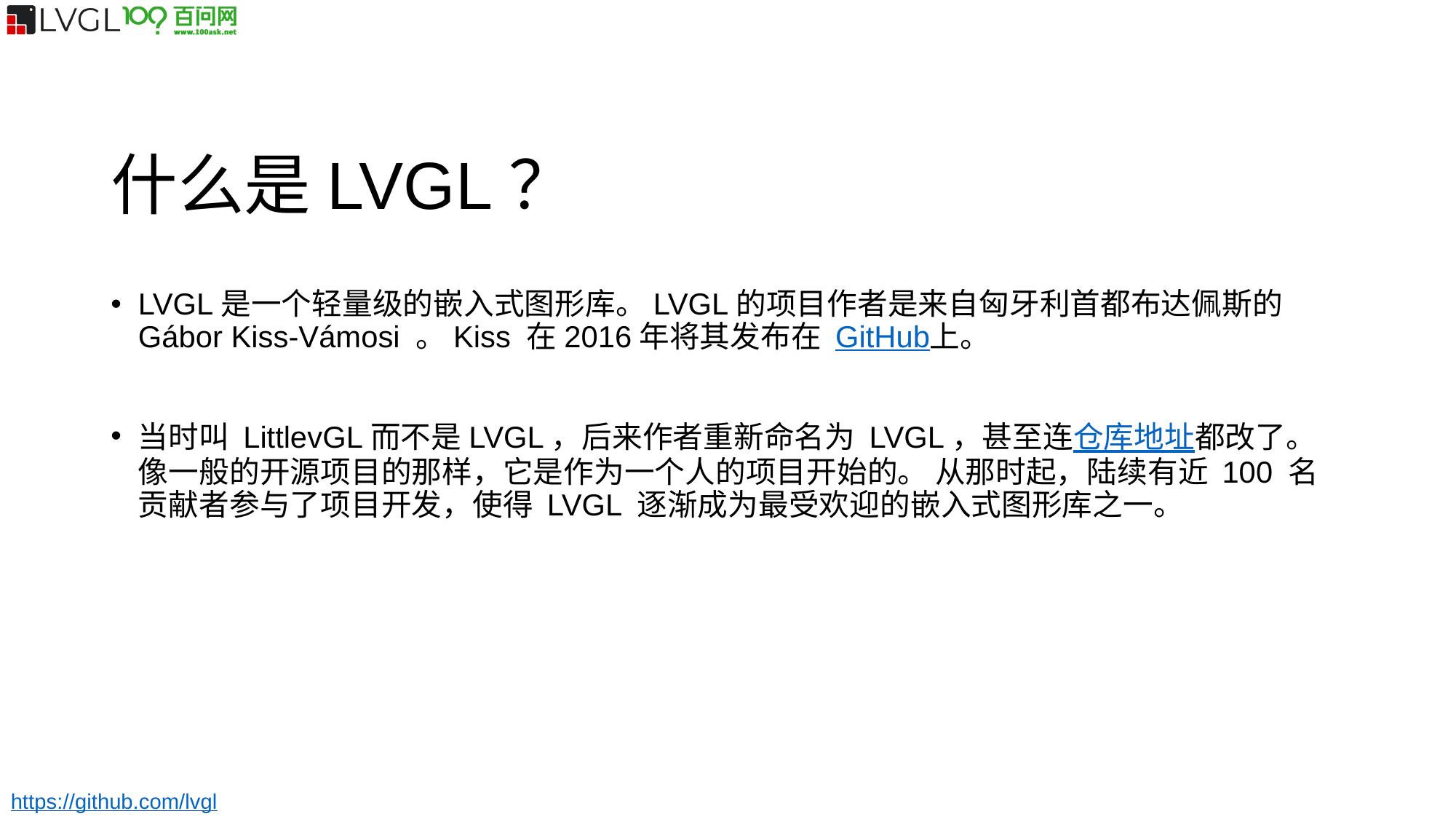

什么是LVGL？
LVGL是一个轻量级的嵌入式图形库。LVGL的项目作者是来自匈牙利首都布达佩斯的 Gábor Kiss-Vámosi 。Kiss 在2016年将其发布在 GitHub上。

当时叫 LittlevGL而不是LVGL，后来作者重新命名为 LVGL，甚至连仓库地址都改了。 像一般的开源项目的那样，它是作为一个人的项目开始的。 从那时起，陆续有近 100 名贡献者参与了项目开发，使得 LVGL 逐渐成为最受欢迎的嵌入式图形库之一。
https://github.com/lvgl